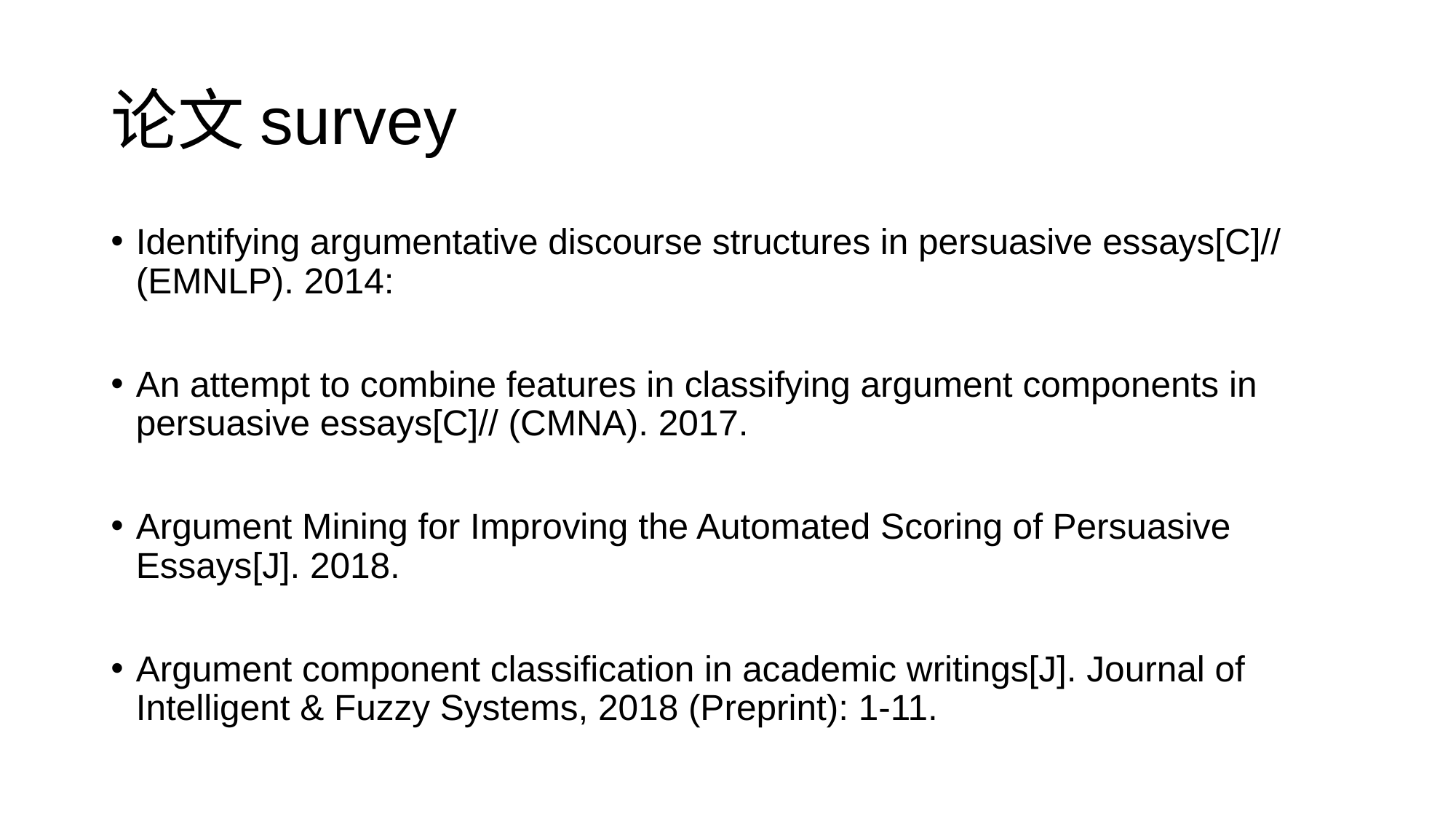

# 论文survey
Identifying argumentative discourse structures in persuasive essays[C]// (EMNLP). 2014:

An attempt to combine features in classifying argument components in persuasive essays[C]// (CMNA). 2017.

Argument Mining for Improving the Automated Scoring of Persuasive Essays[J]. 2018.

Argument component classification in academic writings[J]. Journal of Intelligent & Fuzzy Systems, 2018 (Preprint): 1-11.